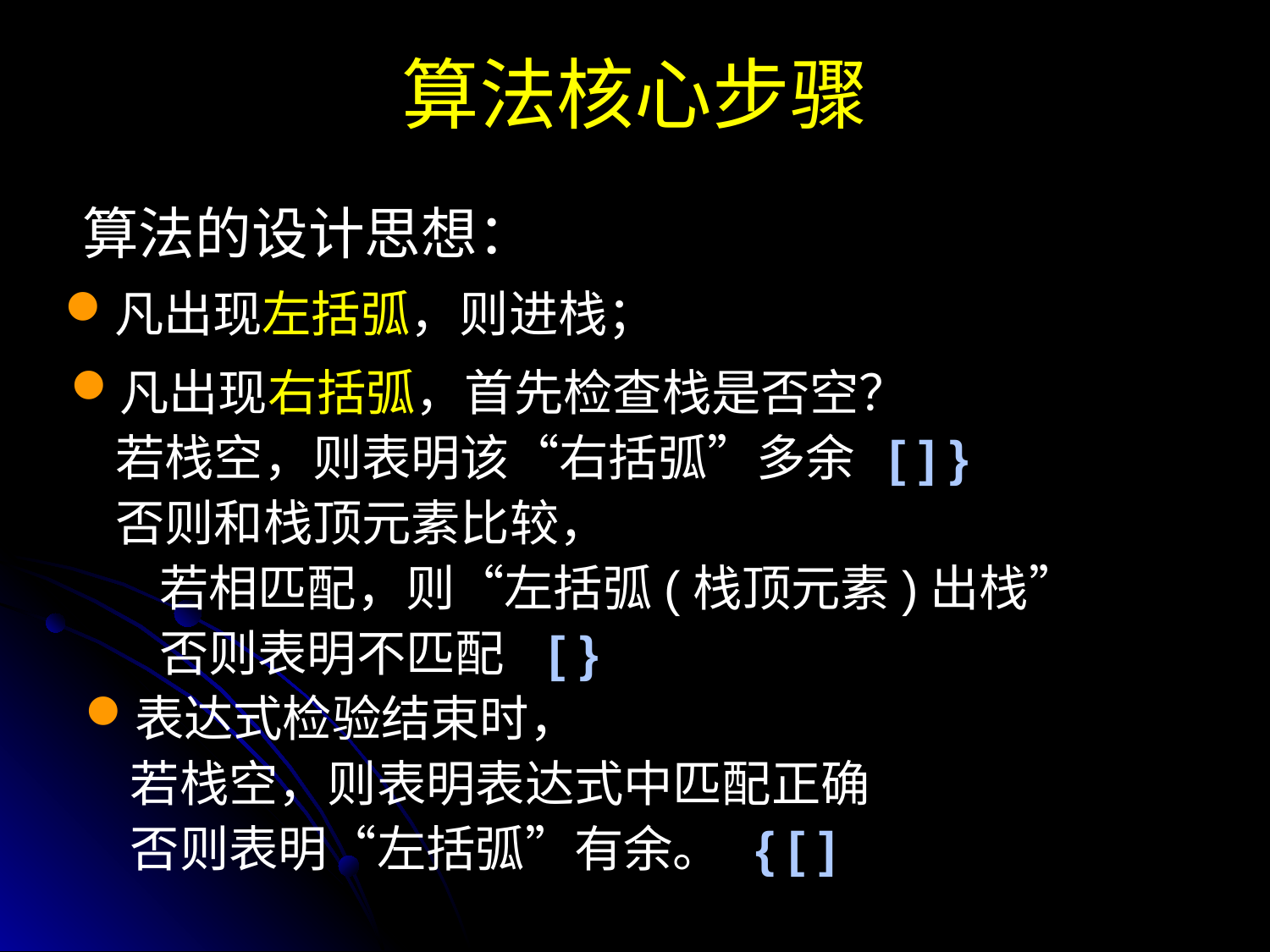

# 算法核心步骤
算法的设计思想：
凡出现左括弧，则进栈；
凡出现右括弧，首先检查栈是否空？
   若栈空，则表明该“右括弧”多余  [ ] }
   否则和栈顶元素比较，
       若相匹配，则“左括弧(栈顶元素)出栈”
       否则表明不匹配   [ }
表达式检验结束时，
   若栈空，则表明表达式中匹配正确
   否则表明“左括弧”有余。  { [ ]